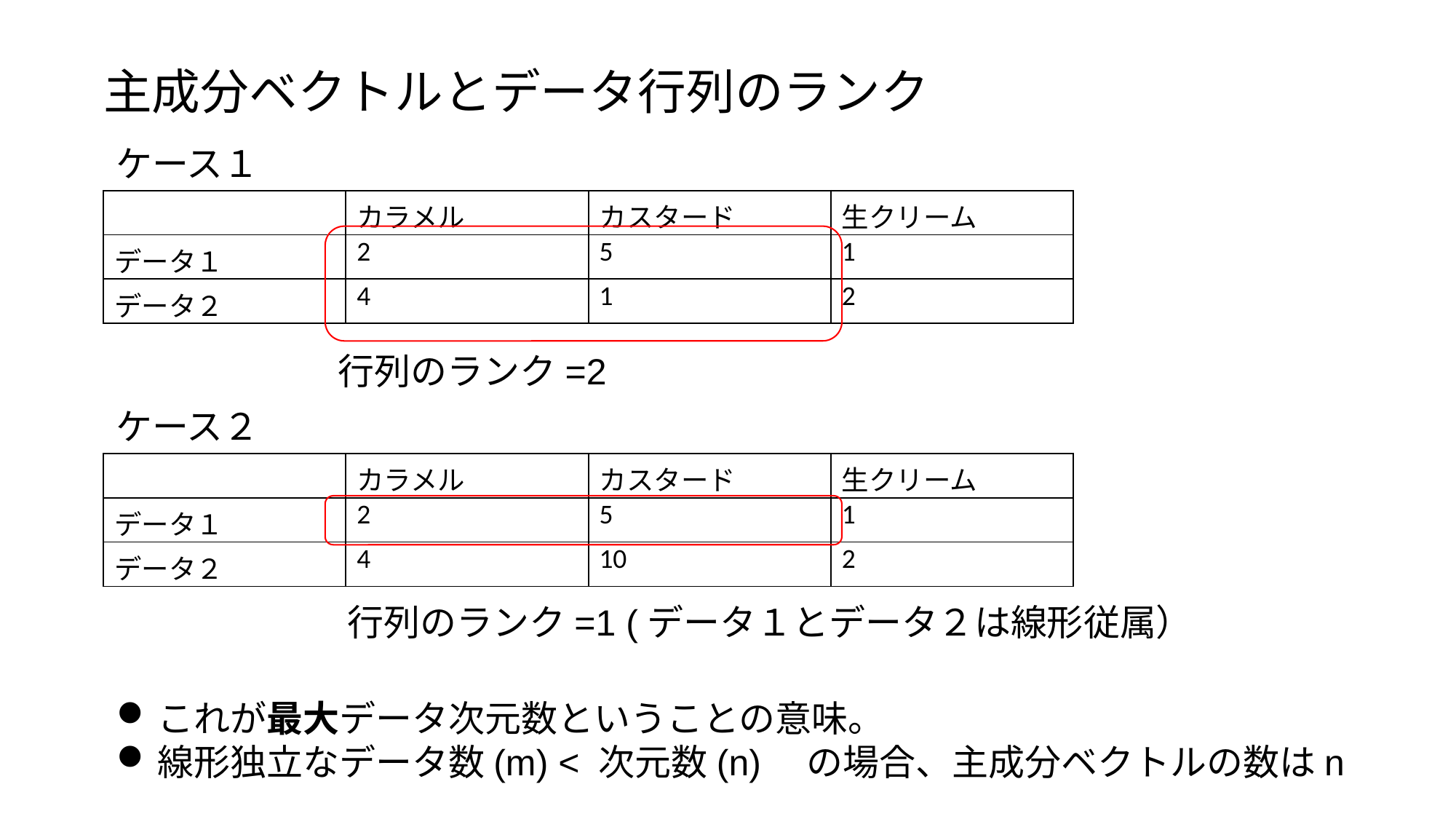

主成分ベクトルとデータ行列のランク
ケース１
|  | カラメル | カスタード | 生クリーム |
| --- | --- | --- | --- |
| データ１ | 2 | 5 | 1 |
| データ２ | 4 | 1 | 2 |

行列のランク=2
ケース２
|  | カラメル | カスタード | 生クリーム |
| --- | --- | --- | --- |
| データ１ | 2 | 5 | 1 |
| データ２ | 4 | 10 | 2 |

行列のランク=1 (データ１とデータ２は線形従属）
これが最大データ次元数ということの意味。
線形独立なデータ数(m) < 次元数(n)　の場合、主成分ベクトルの数はn